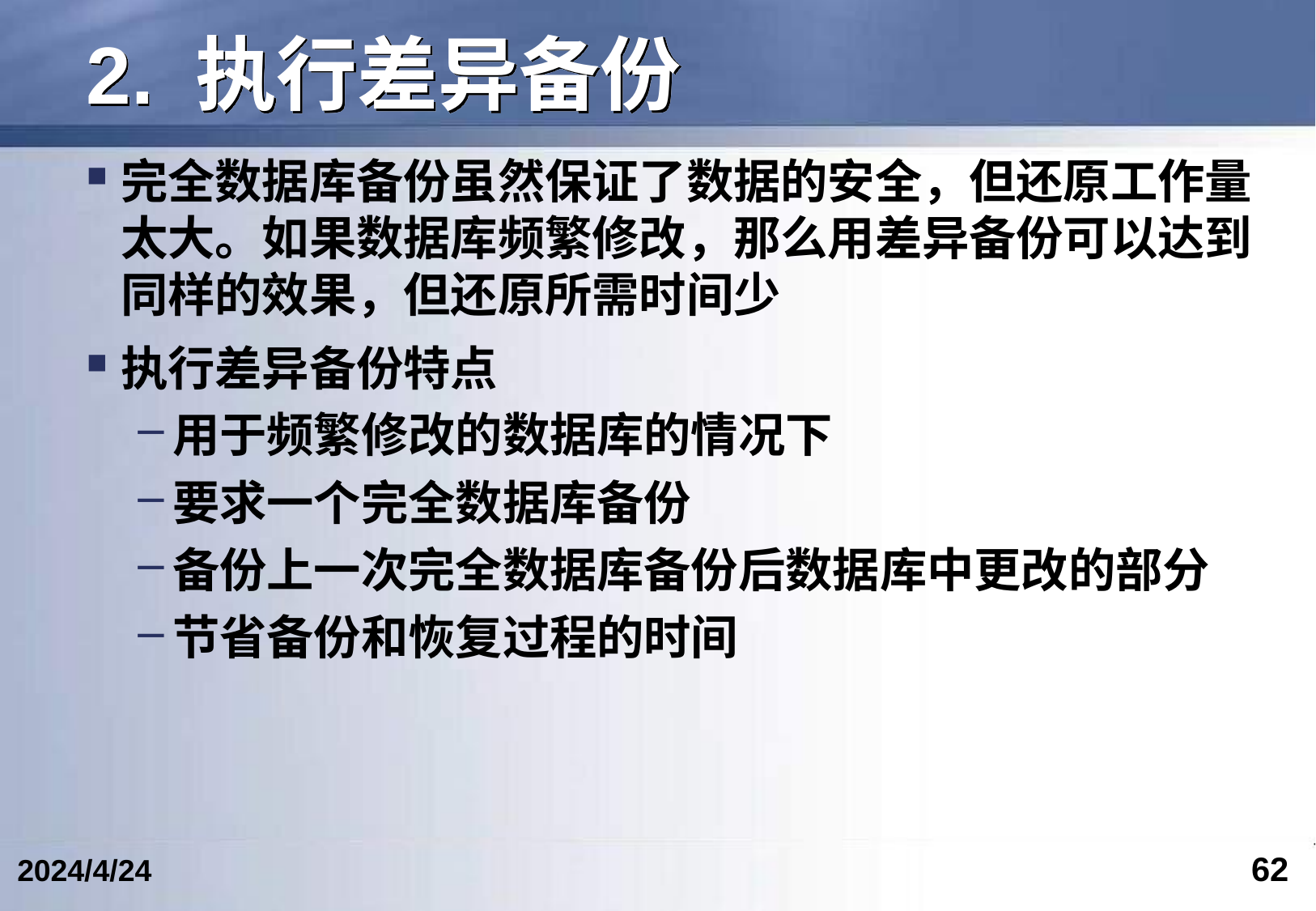

# 2. 执行差异备份
完全数据库备份虽然保证了数据的安全，但还原工作量太大。如果数据库频繁修改，那么用差异备份可以达到同样的效果，但还原所需时间少
执行差异备份特点
用于频繁修改的数据库的情况下
要求一个完全数据库备份
备份上一次完全数据库备份后数据库中更改的部分
节省备份和恢复过程的时间
62
2024/4/24